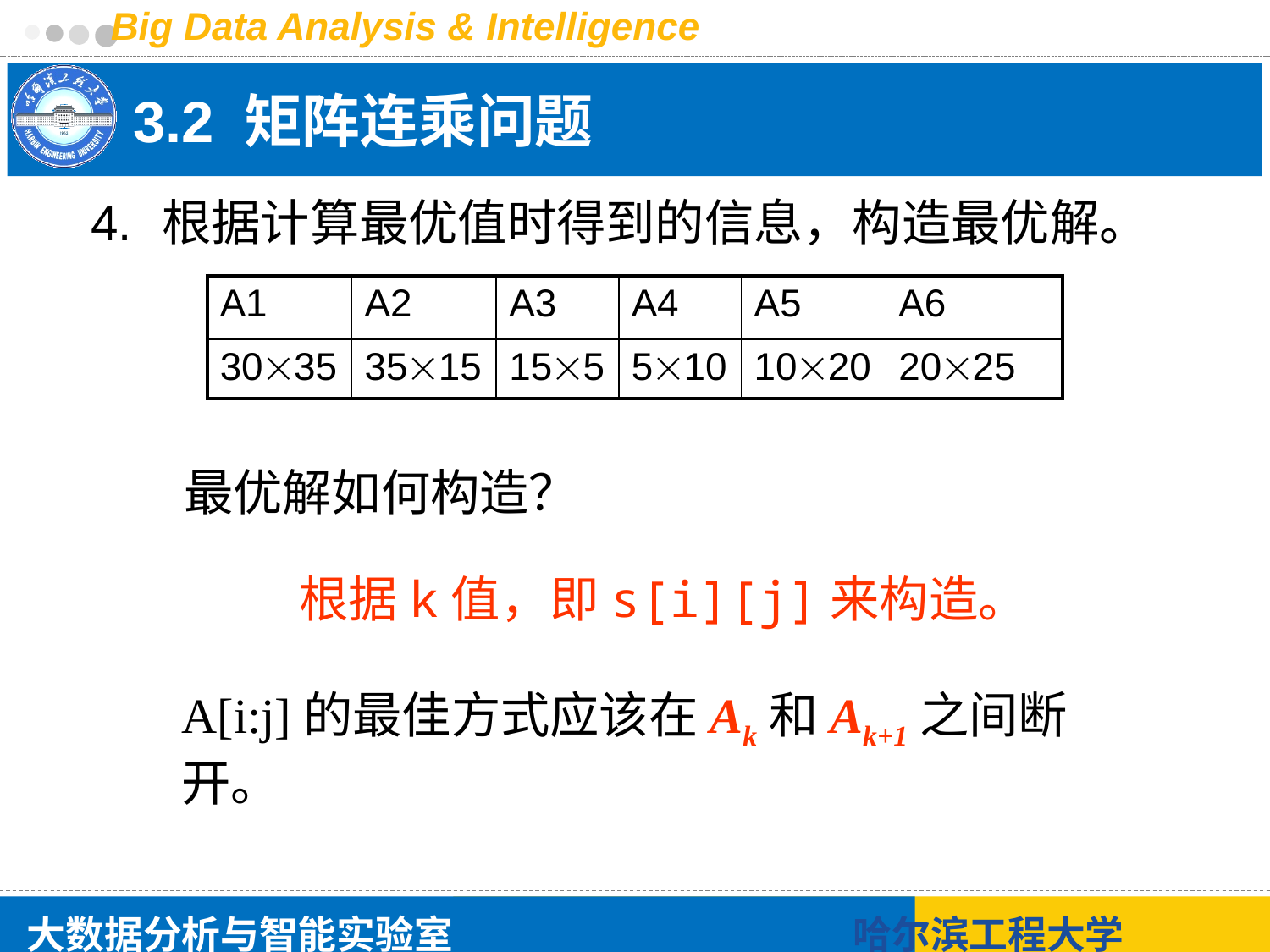

# 3.2 矩阵连乘问题
根据计算最优值时得到的信息，构造最优解。
| A1 | A2 | A3 | A4 | A5 | A6 |
| --- | --- | --- | --- | --- | --- |
| 30×35 | 35×15 | 15×5 | 5×10 | 10×20 | 20×25 |
最优解如何构造？
根据k值，即s[i][j]来构造。
A[i:j]的最佳方式应该在Ak和Ak+1之间断开。